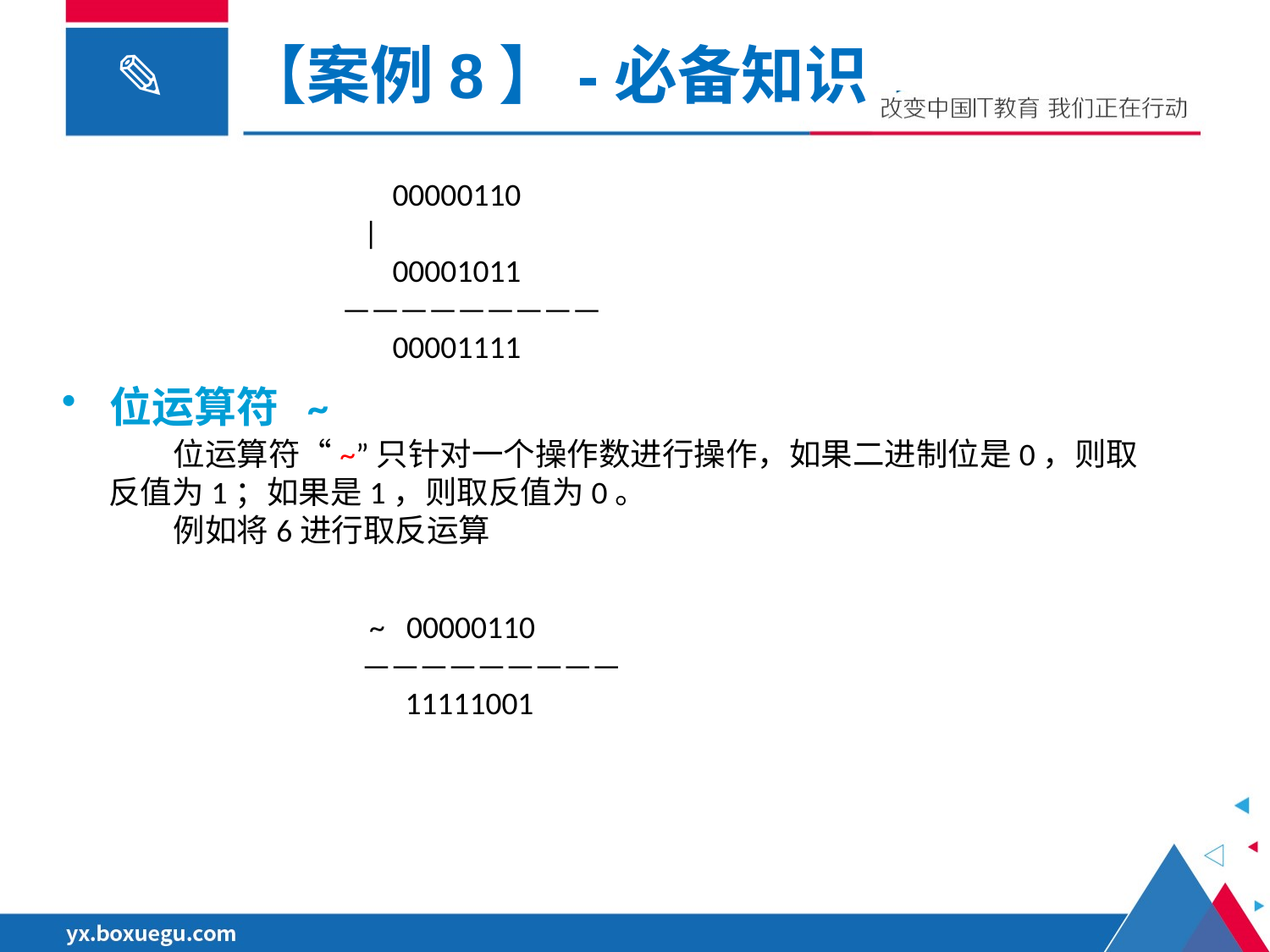

【案例8】-必备知识
       00000110
   |
       00001011
—————————
       00001111
位运算符  ~
位运算符“~”只针对一个操作数进行操作，如果二进制位是0，则取反值为1；如果是1，则取反值为0。
例如将6进行取反运算
 ~   00000110
—————————
      11111001